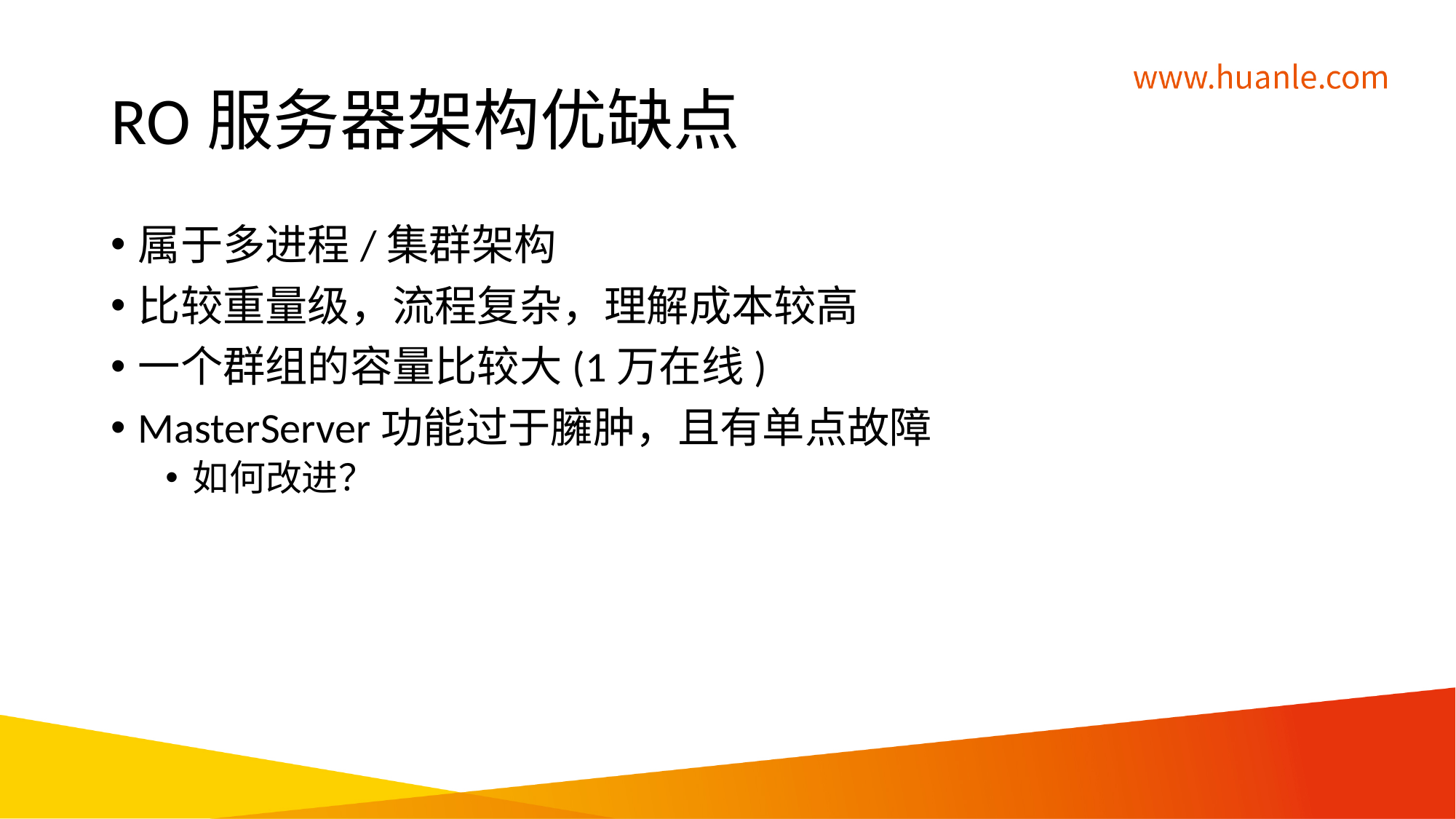

# RO服务器架构优缺点
属于多进程/集群架构
比较重量级，流程复杂，理解成本较高
一个群组的容量比较大(1万在线)
MasterServer功能过于臃肿，且有单点故障
如何改进？